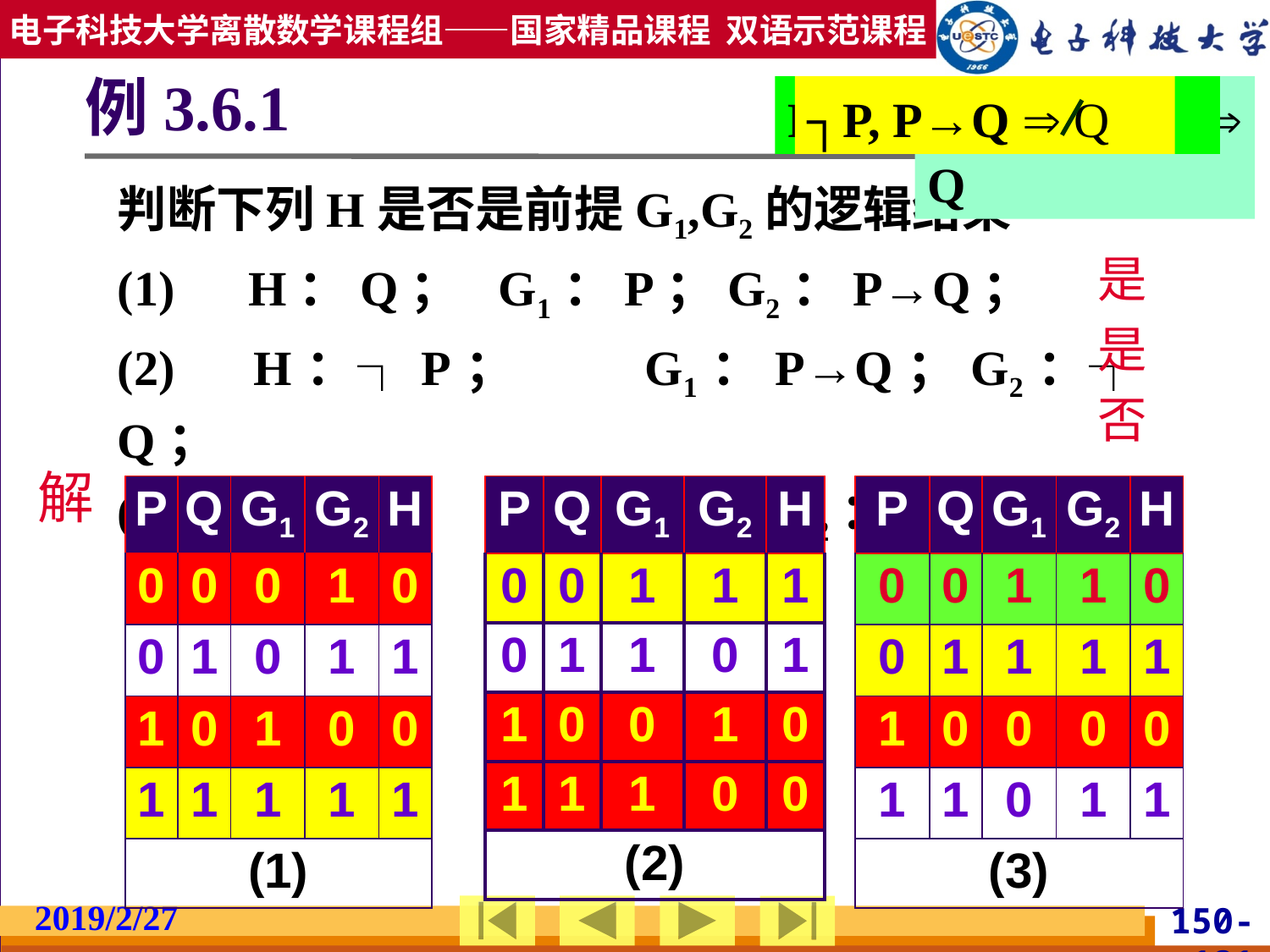

# 例3.6.1
P→Q, ┐Q ⇒ ┐P
┐P, P→Q ⇒ Q
P, P→Q ⇒ Q
判断下列H是否是前提G1,G2的逻辑结果
(1)　H：Q；	G1：P；G2：P→Q；
(2)　H：┐P；	G1：P→Q；G2：┐Q；
(3)　H：Q；	G1：┐P；G2：P→Q。
是
是
否
解
| P | Q | G1 | G2 | H |
| --- | --- | --- | --- | --- |
| 0 | 0 | 0 | 1 | 0 |
| 0 | 1 | 0 | 1 | 1 |
| 1 | 0 | 1 | 0 | 0 |
| 1 | 1 | 1 | 1 | 1 |
| (1) |  |  |  |  |
| P | Q | G1 | G2 | H |
| --- | --- | --- | --- | --- |
| 0 | 0 | 1 | 1 | 1 |
| 0 | 1 | 1 | 0 | 1 |
| 1 | 0 | 0 | 1 | 0 |
| 1 | 1 | 1 | 0 | 0 |
| (2) |  |  |  |  |
| P | Q | G1 | G2 | H |
| --- | --- | --- | --- | --- |
| 0 | 0 | 1 | 1 | 0 |
| 0 | 1 | 1 | 1 | 1 |
| 1 | 0 | 0 | 0 | 0 |
| 1 | 1 | 0 | 1 | 1 |
| (3) |  |  |  |  |
2019/2/27